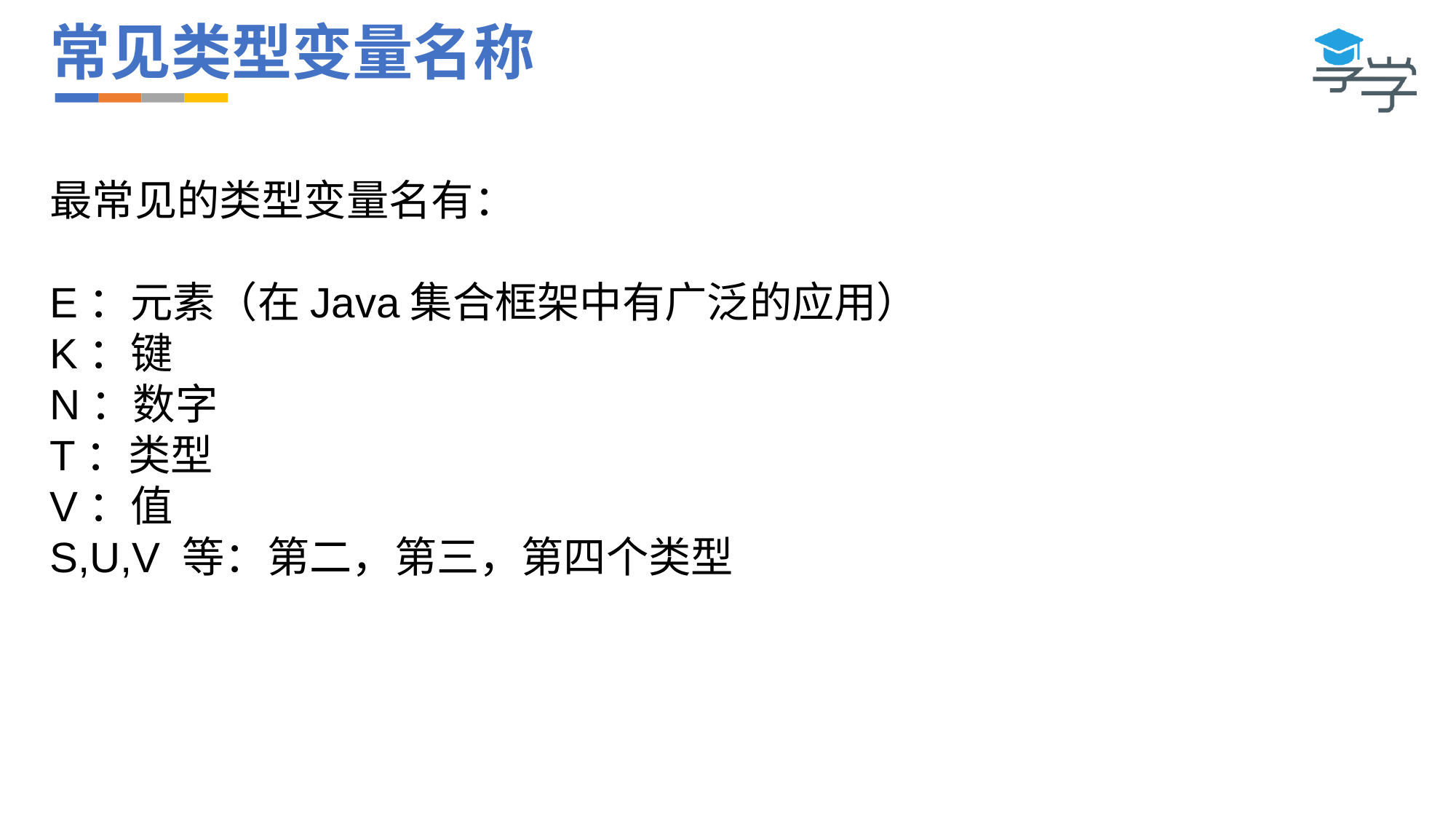

# 常见类型变量名称
最常见的类型变量名有：

E：元素（在Java集合框架中有广泛的应用）
K：键
N：数字
T：类型
V：值
S,U,V 等：第二，第三，第四个类型